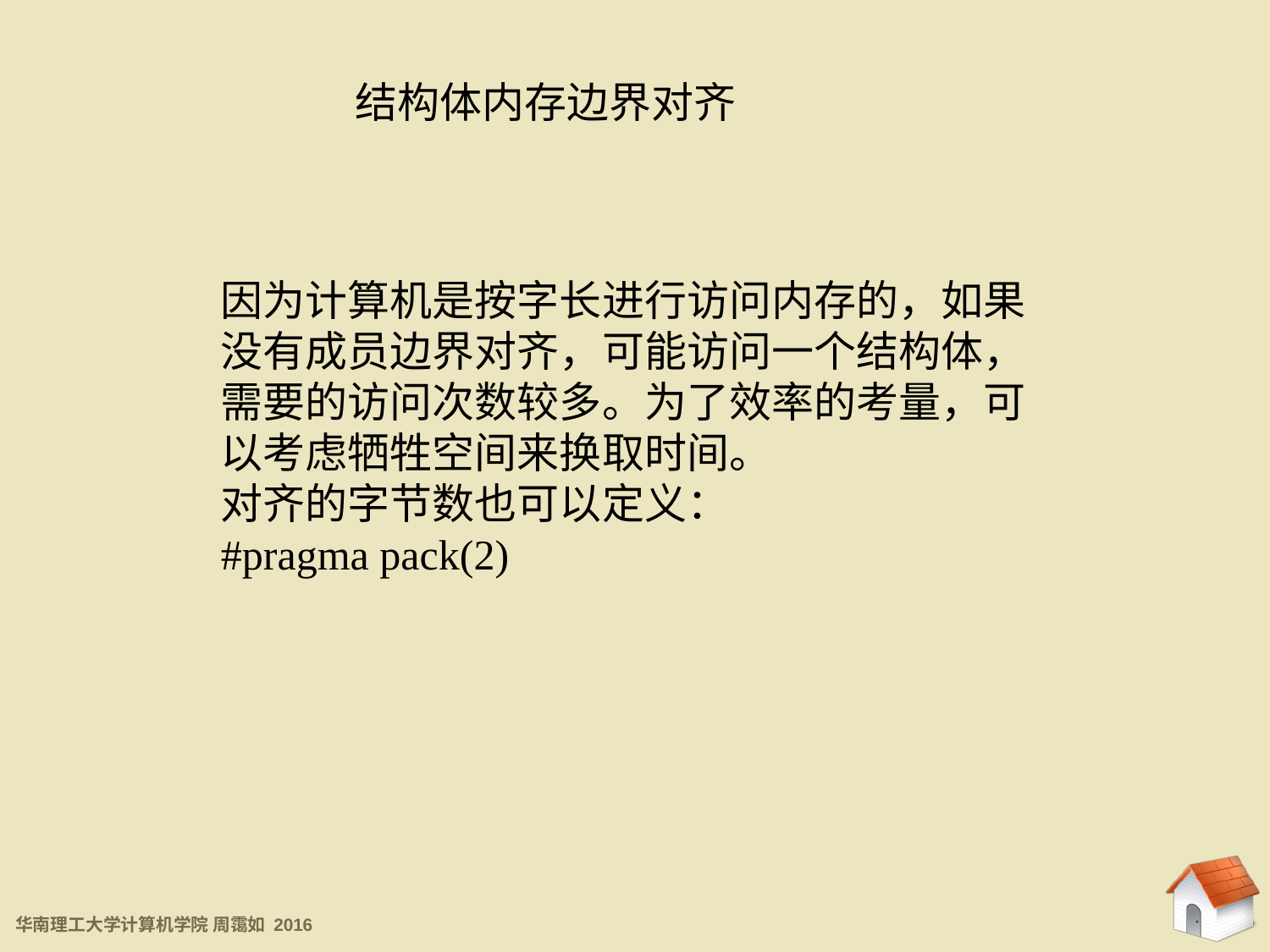

结构体内存边界对齐
因为计算机是按字长进行访问内存的，如果没有成员边界对齐，可能访问一个结构体，需要的访问次数较多。为了效率的考量，可以考虑牺牲空间来换取时间。
对齐的字节数也可以定义：
#pragma pack(2)